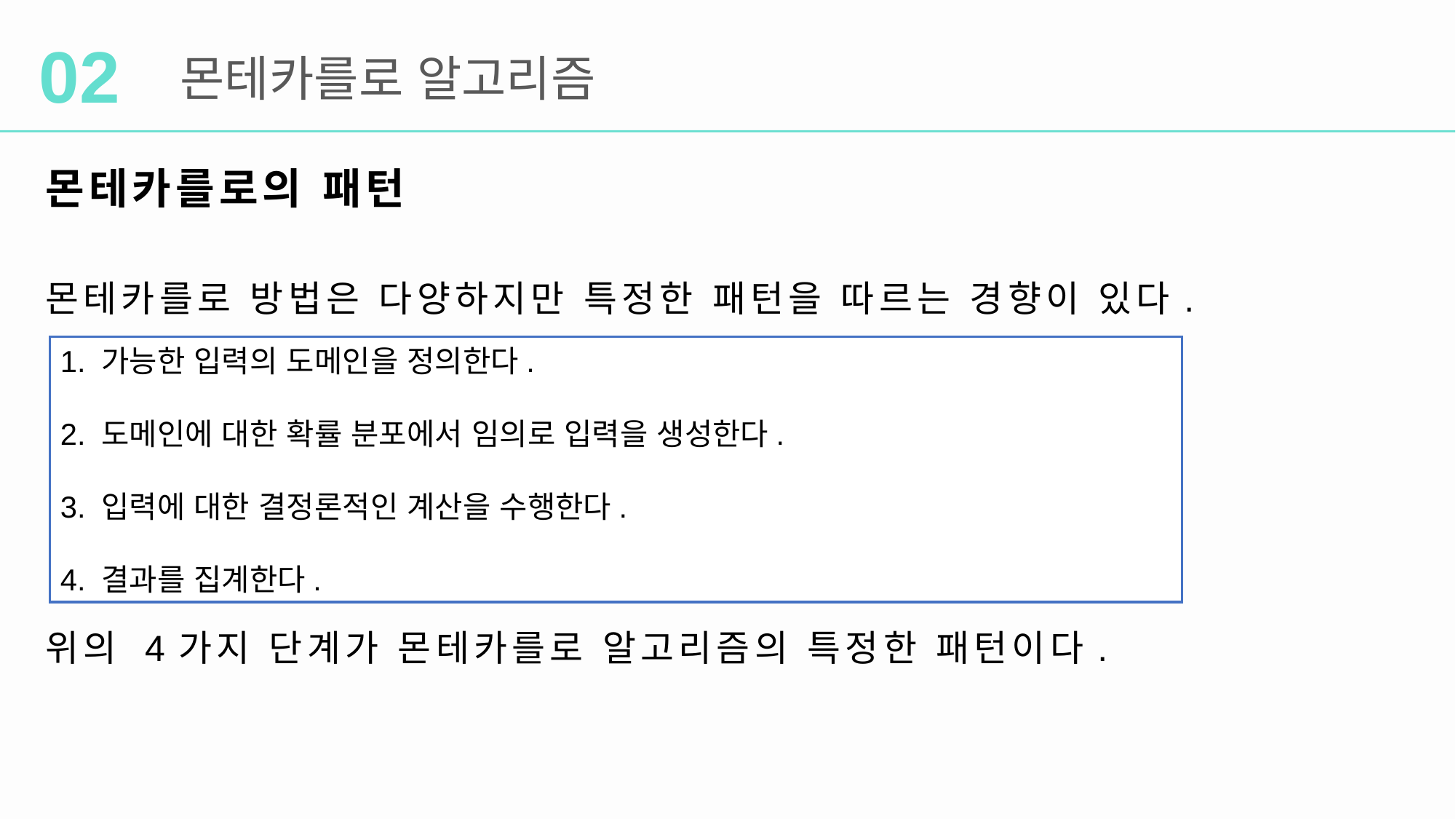

02
몬테카를로 알고리즘

몬테카를로의 패턴

몬테카를로 방법은 다양하지만 특정한 패턴을 따르는 경향이 있다.

위의 4가지 단계가 몬테카를로 알고리즘의 특정한 패턴이다.

1. 가능한 입력의 도메인을 정의한다.

2. 도메인에 대한 확률 분포에서 임의로 입력을 생성한다.

3. 입력에 대한 결정론적인 계산을 수행한다.

4. 결과를 집계한다.